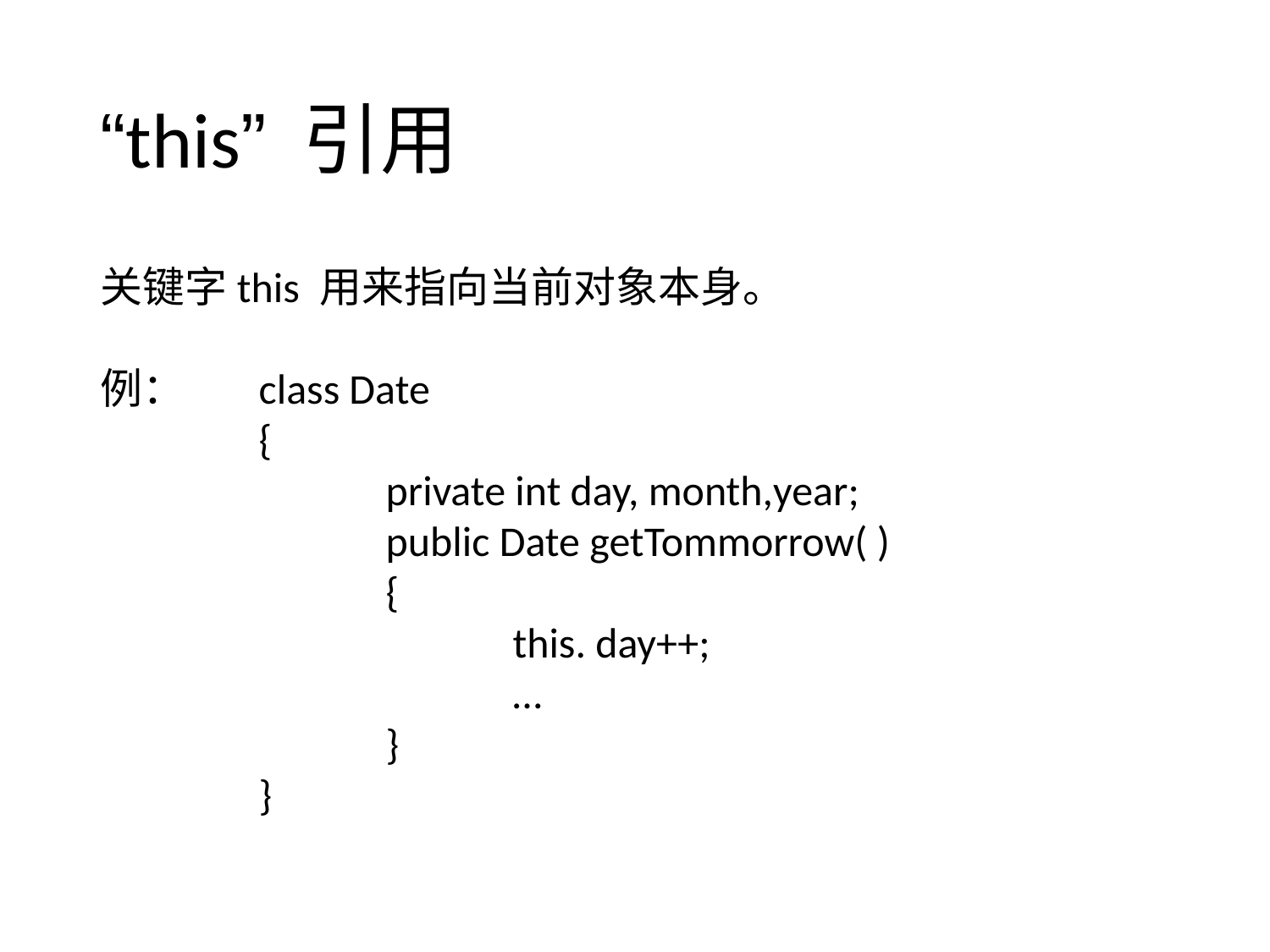

# “this” 引用
关键字this 用来指向当前对象本身。

例：	class Date
		{
			private int day, month,year;
			public Date getTommorrow( )
			{
				this. day++;
				…
			}
		}